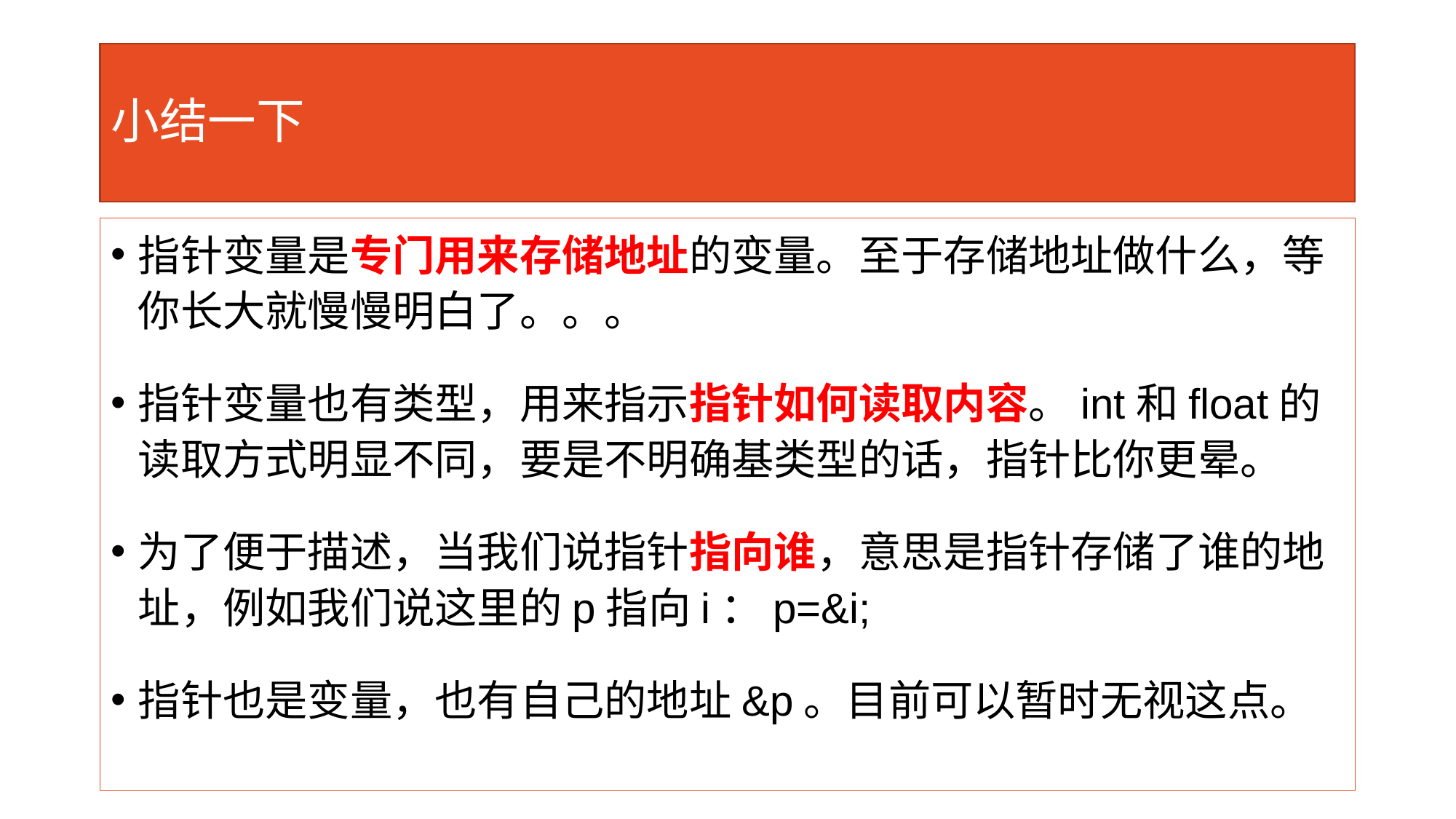

# 小结一下
指针变量是专门用来存储地址的变量。至于存储地址做什么，等你长大就慢慢明白了。。。
指针变量也有类型，用来指示指针如何读取内容。int和float的读取方式明显不同，要是不明确基类型的话，指针比你更晕。
为了便于描述，当我们说指针指向谁，意思是指针存储了谁的地址，例如我们说这里的p指向i：p=&i;
指针也是变量，也有自己的地址&p。目前可以暂时无视这点。